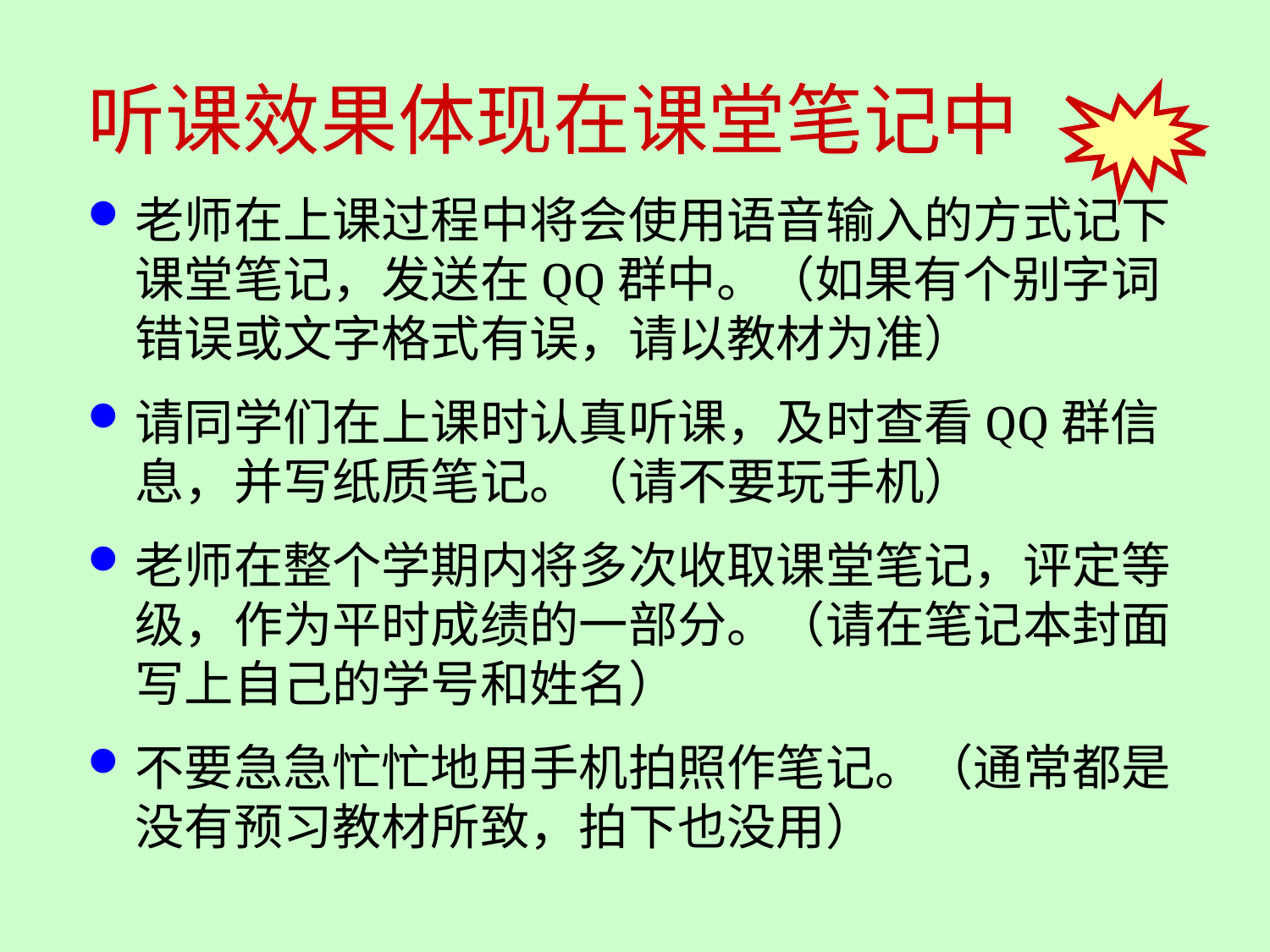

听课效果体现在课堂笔记中
老师在上课过程中将会使用语音输入的方式记下课堂笔记，发送在QQ群中。（如果有个别字词错误或文字格式有误，请以教材为准）
请同学们在上课时认真听课，及时查看QQ群信息，并写纸质笔记。（请不要玩手机）
老师在整个学期内将多次收取课堂笔记，评定等级，作为平时成绩的一部分。（请在笔记本封面写上自己的学号和姓名）
不要急急忙忙地用手机拍照作笔记。（通常都是没有预习教材所致，拍下也没用）

8